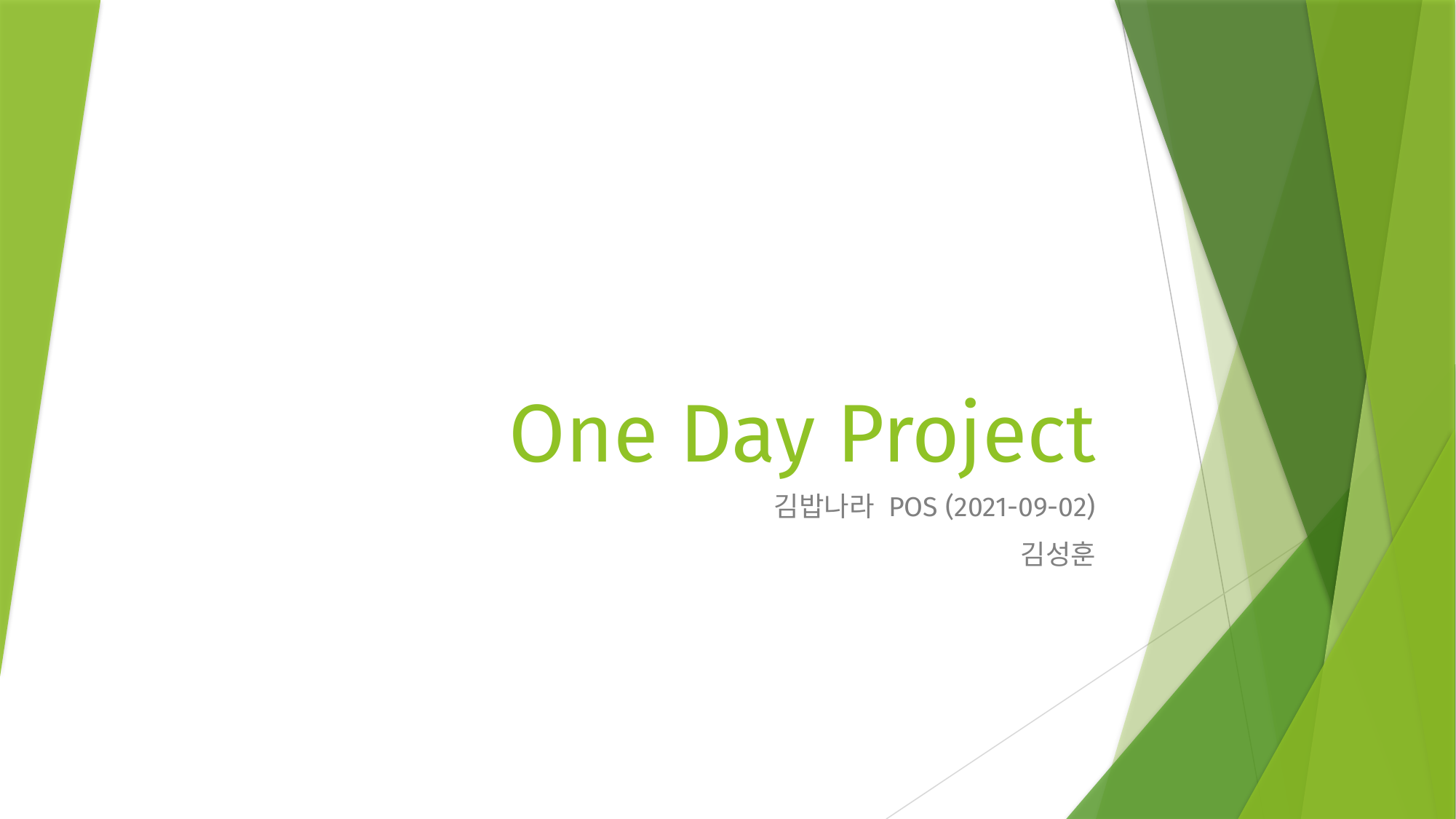

# One Day Project
김밥나라 POS (2021-09-02)
김성훈